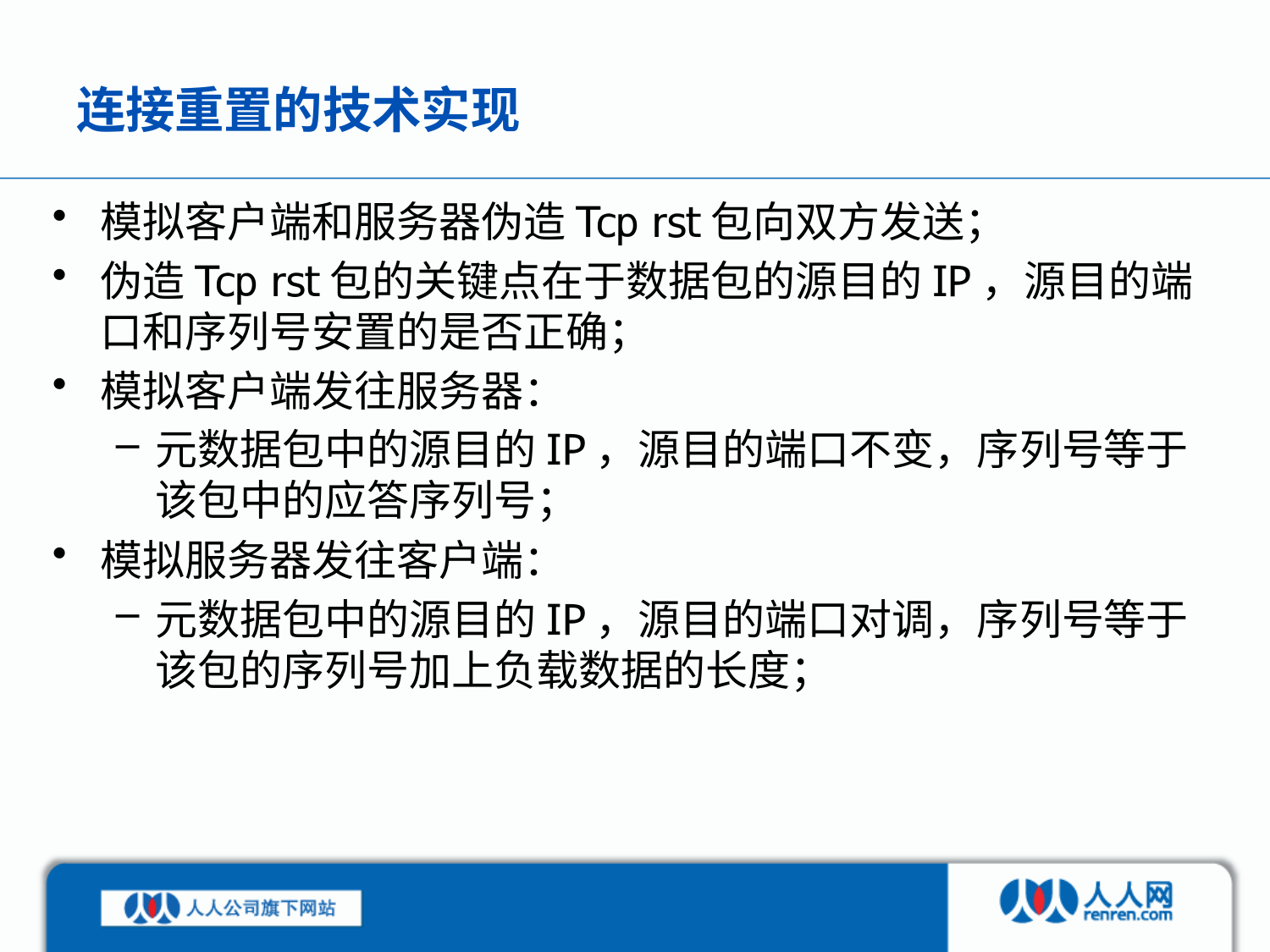

# 连接重置的技术实现
模拟客户端和服务器伪造Tcp rst包向双方发送；
伪造Tcp rst包的关键点在于数据包的源目的IP，源目的端口和序列号安置的是否正确；
模拟客户端发往服务器：
元数据包中的源目的IP，源目的端口不变，序列号等于该包中的应答序列号；
模拟服务器发往客户端：
元数据包中的源目的IP，源目的端口对调，序列号等于该包的序列号加上负载数据的长度；